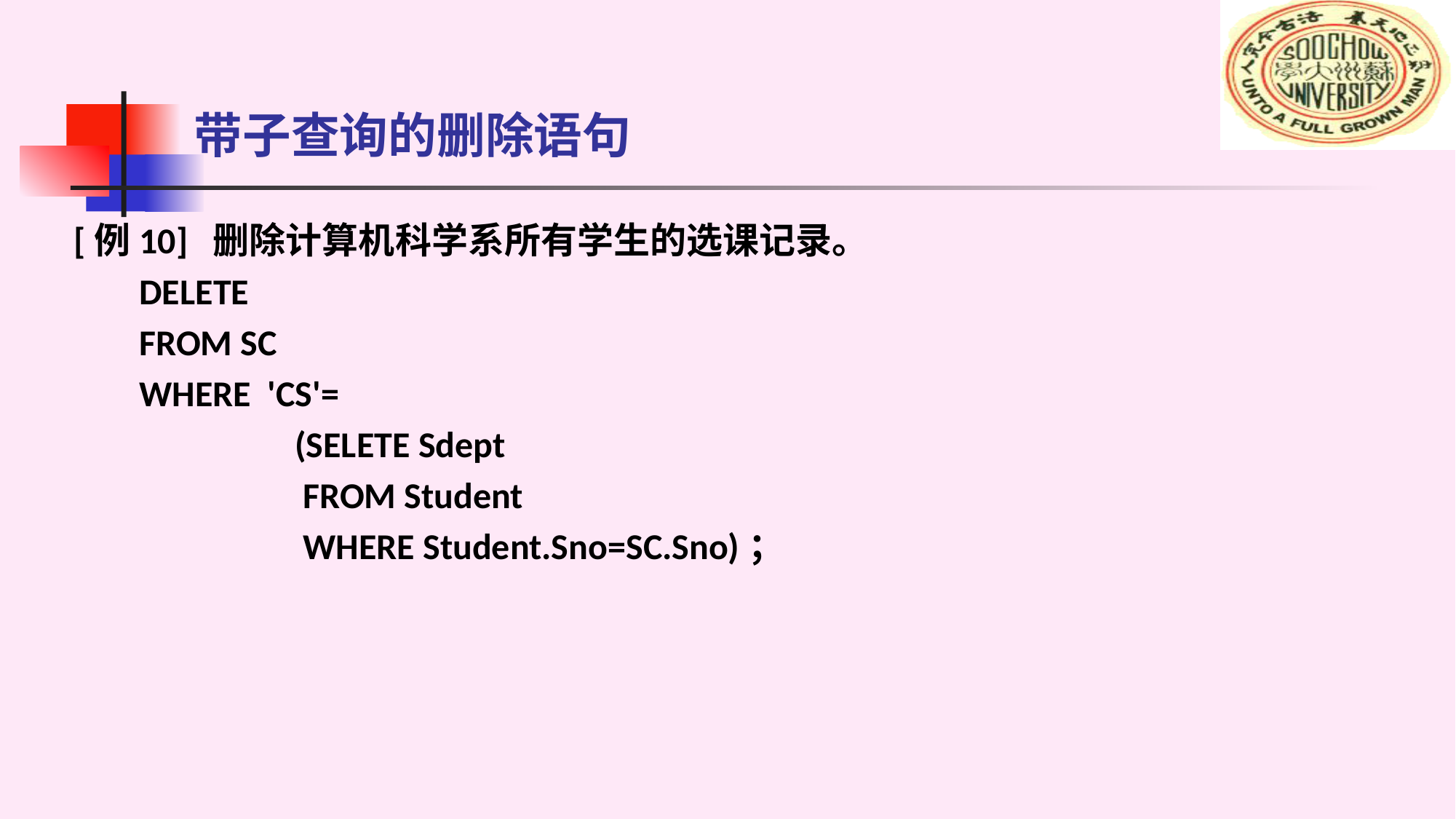

# 带子查询的删除语句
[例10]  删除计算机科学系所有学生的选课记录。
        DELETE
        FROM SC
        WHERE  'CS'=
                           (SELETE Sdept
                            FROM Student
                            WHERE Student.Sno=SC.Sno)；